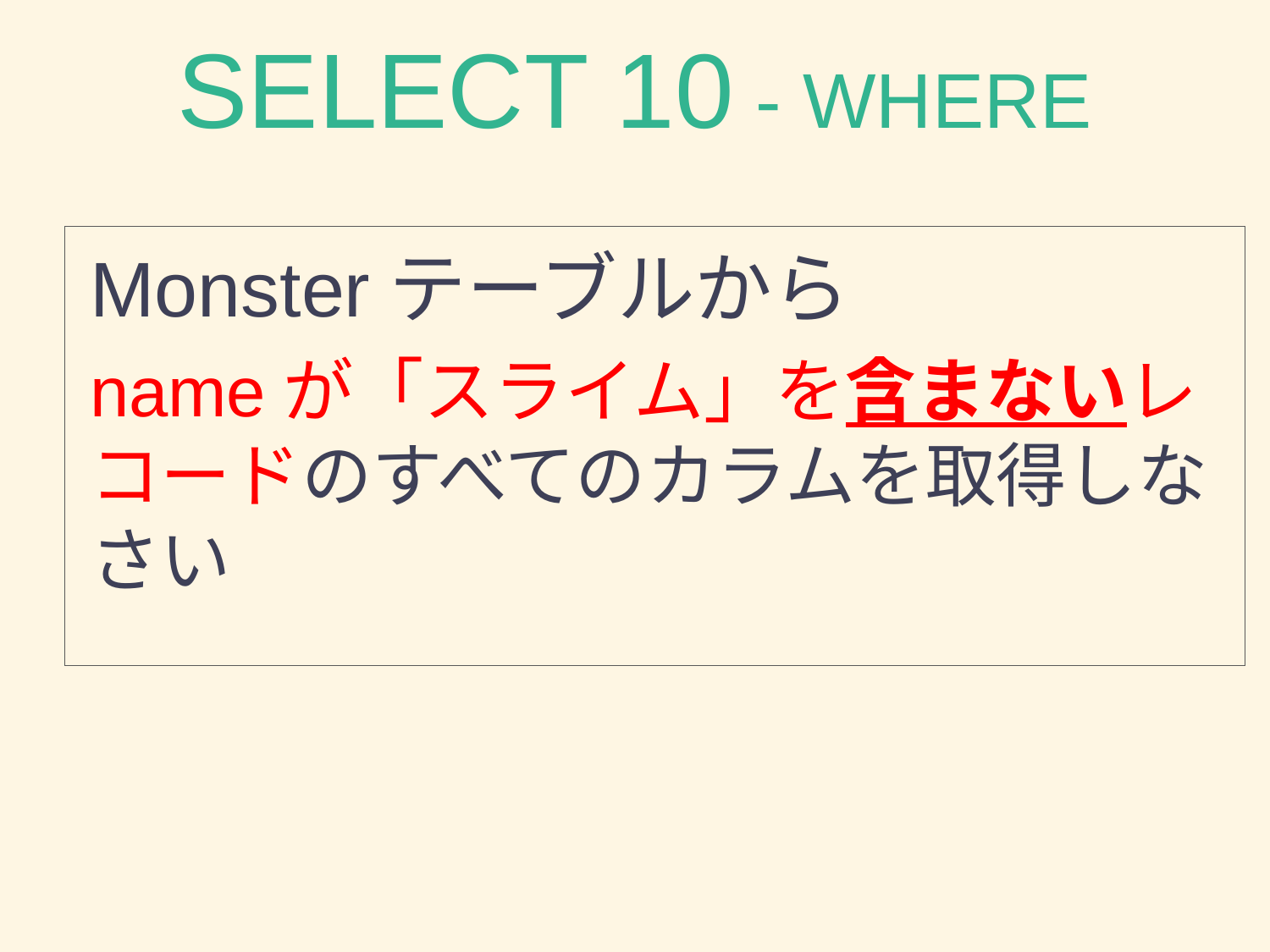

# SELECT 10 - WHERE
Monsterテーブルから
nameが「スライム」を含まないレコードのすべてのカラムを取得しなさい